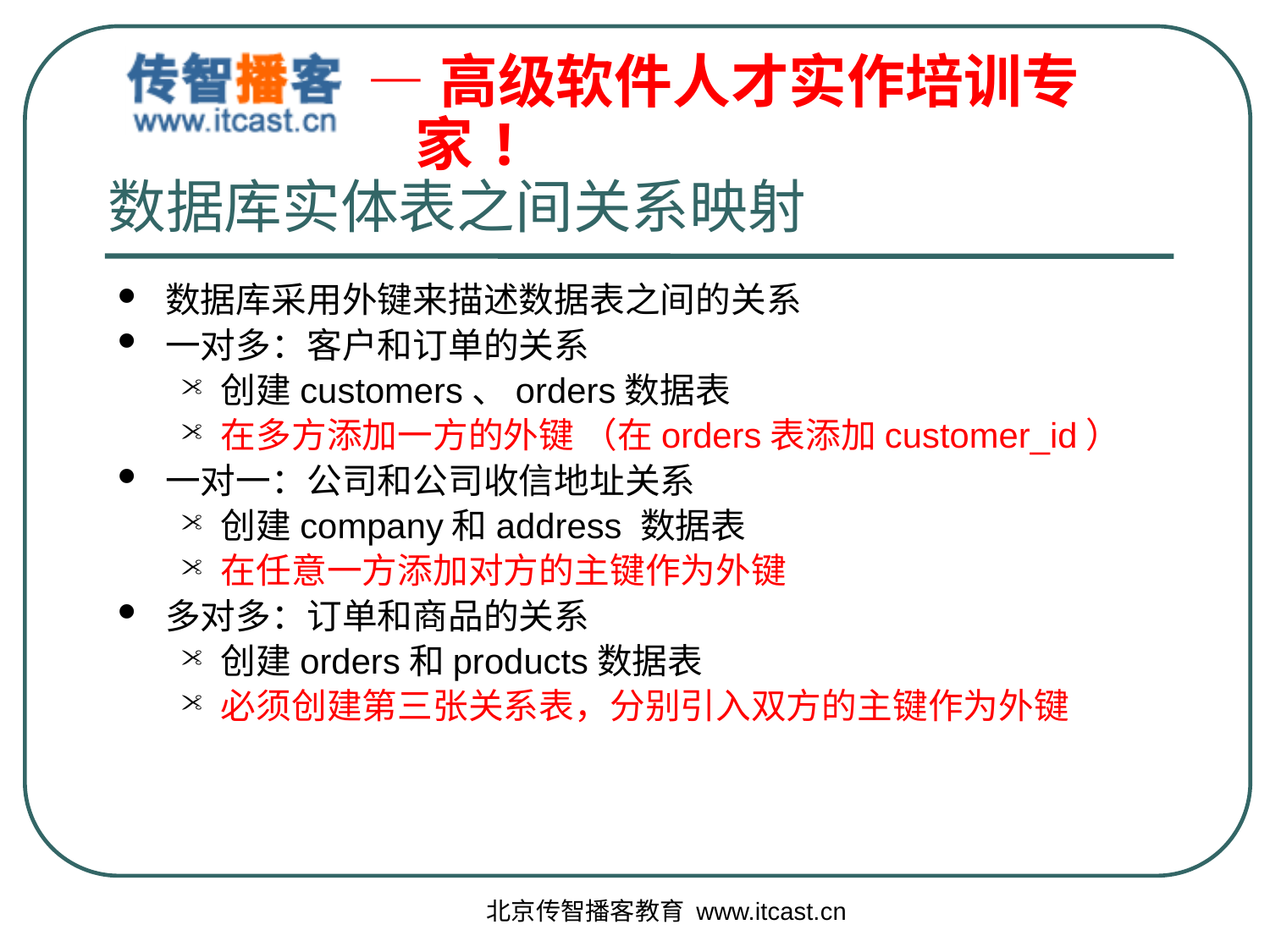

# 数据库实体表之间关系映射
数据库采用外键来描述数据表之间的关系
一对多：客户和订单的关系
创建customers、orders数据表
在多方添加一方的外键 （在orders表添加customer_id）
一对一：公司和公司收信地址关系
创建company和address 数据表
在任意一方添加对方的主键作为外键
多对多：订单和商品的关系
创建orders和products数据表
必须创建第三张关系表，分别引入双方的主键作为外键
北京传智播客教育 www.itcast.cn